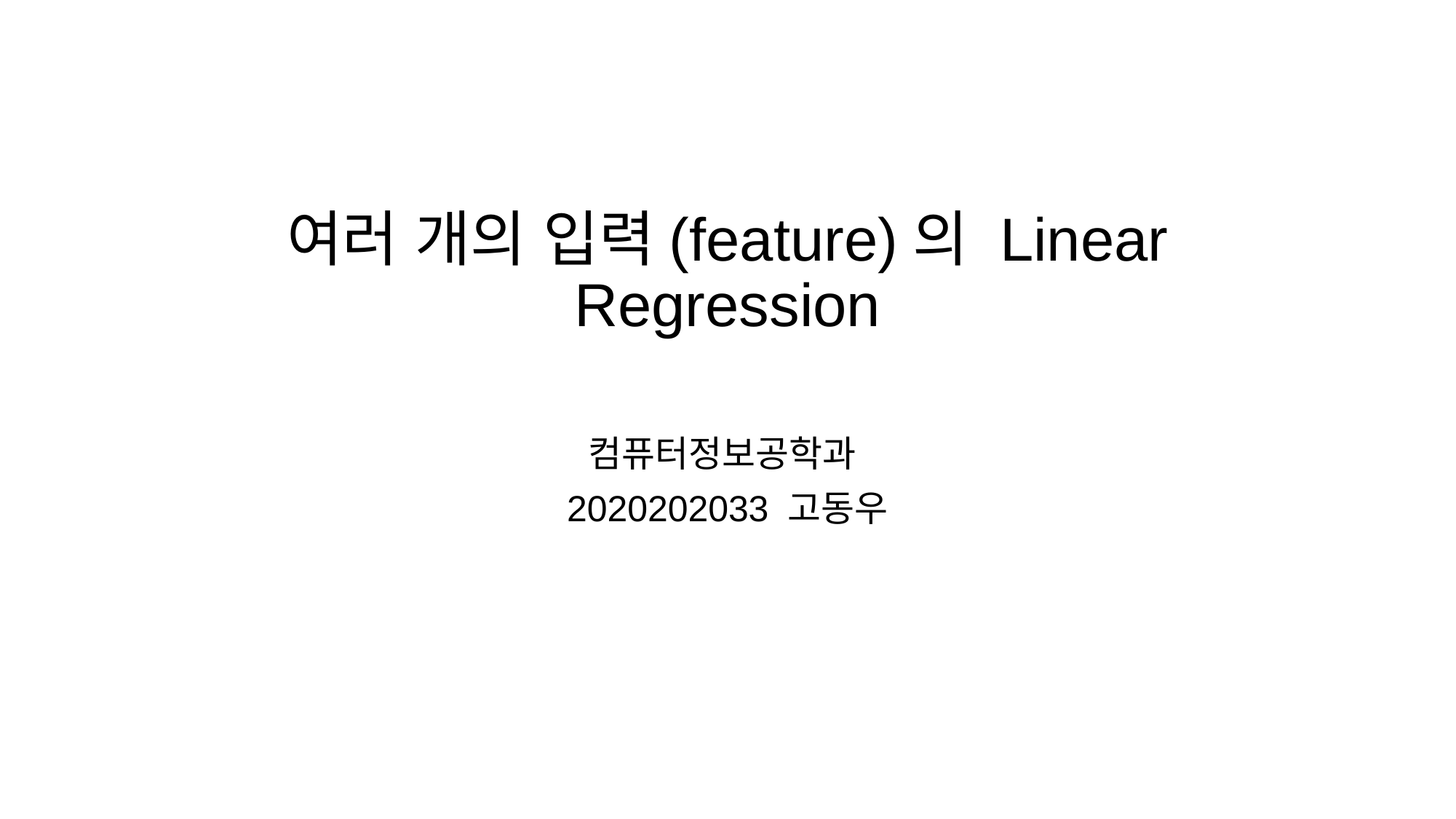

# 여러 개의 입력(feature)의 Linear Regression
컴퓨터정보공학과
2020202033 고동우